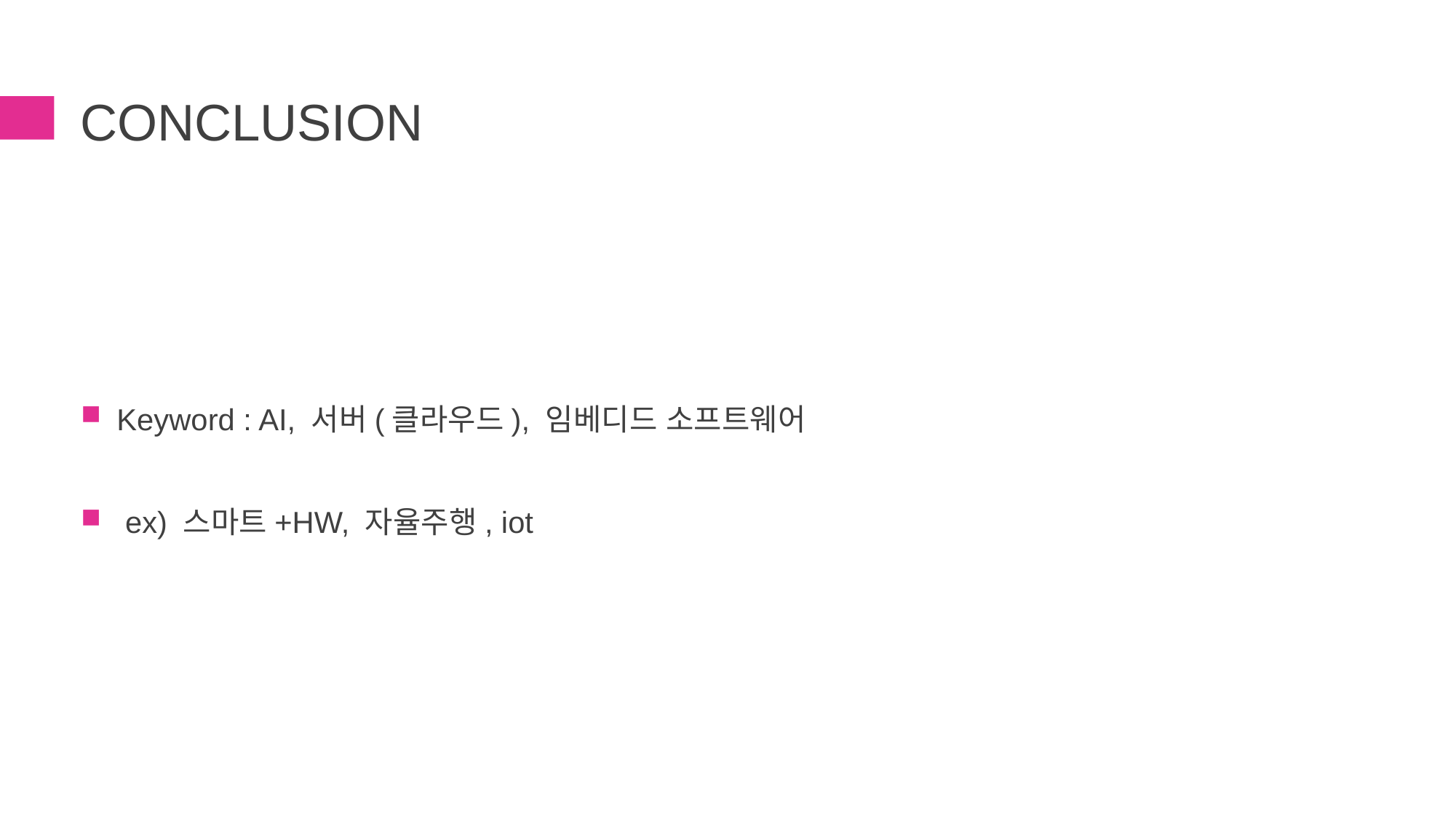

# conclusion
Keyword : AI, 서버(클라우드), 임베디드 소프트웨어

 ex) 스마트+HW, 자율주행, iot